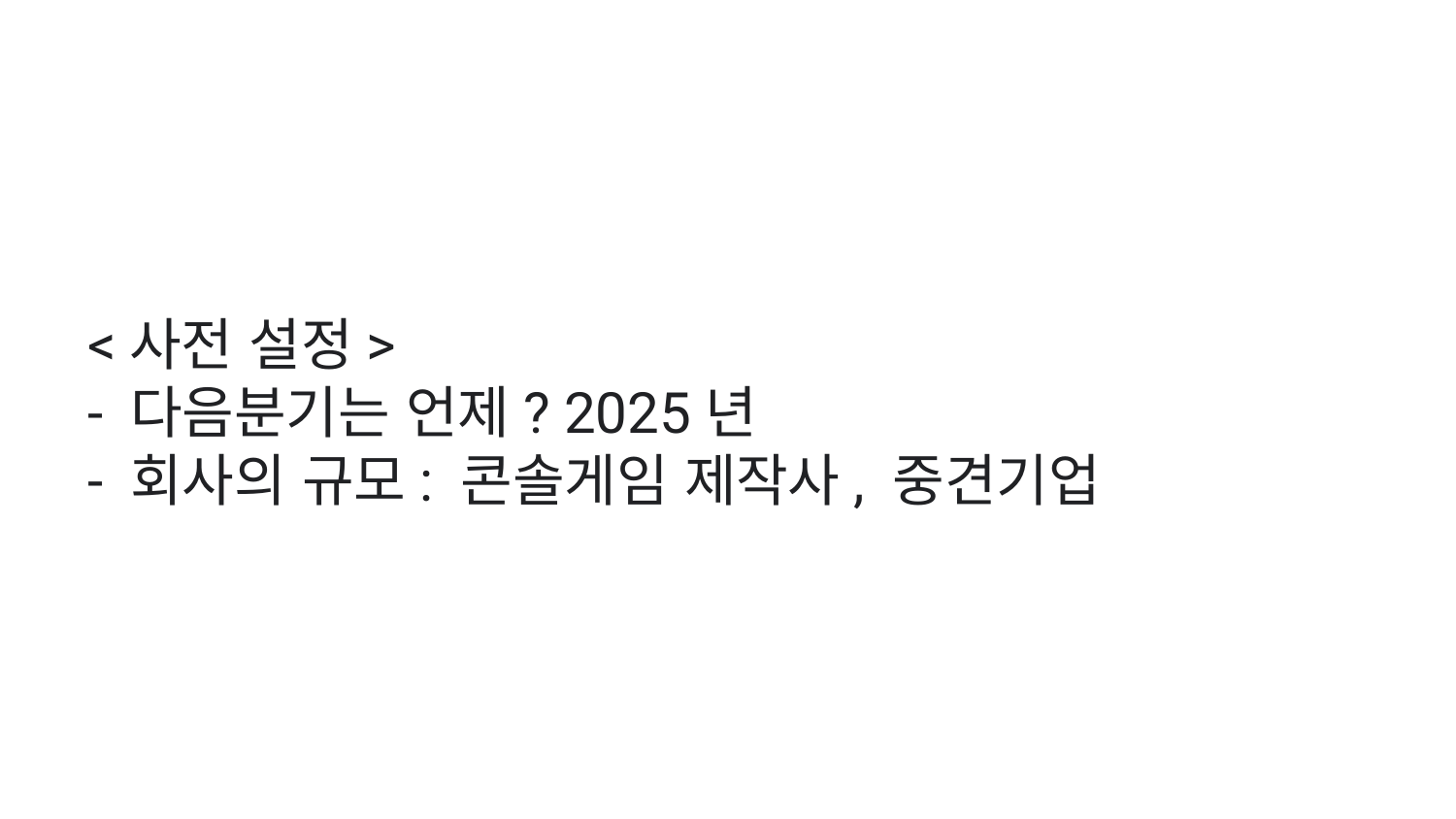

# <사전 설정> - 다음분기는 언제? 2025년 - 회사의 규모: 콘솔게임 제작사, 중견기업